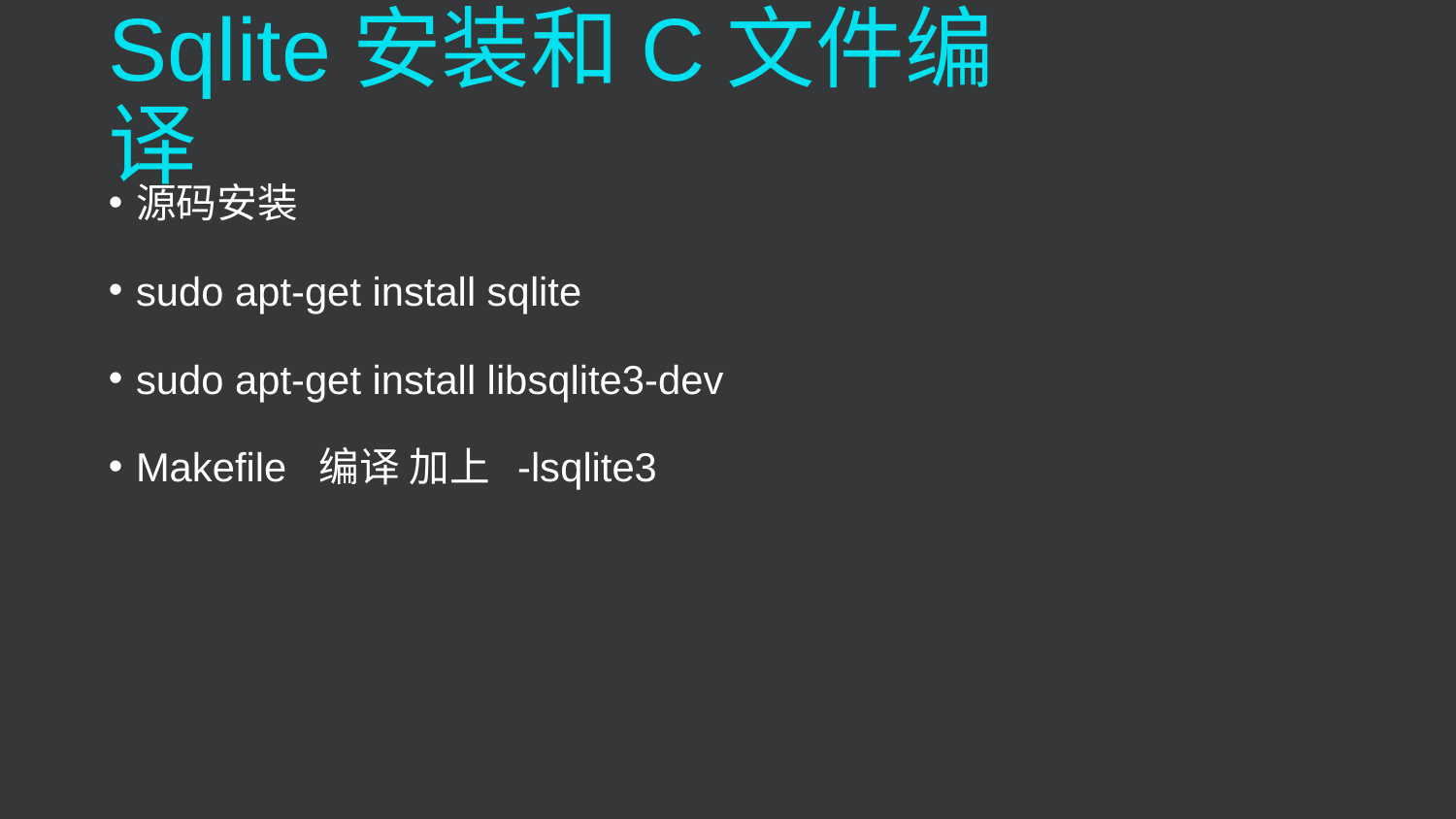

# Sqlite安装和C文件编译
源码安装
sudo apt-get install sqlite
sudo apt-get install libsqlite3-dev
Makefile  编译 加上  -lsqlite3